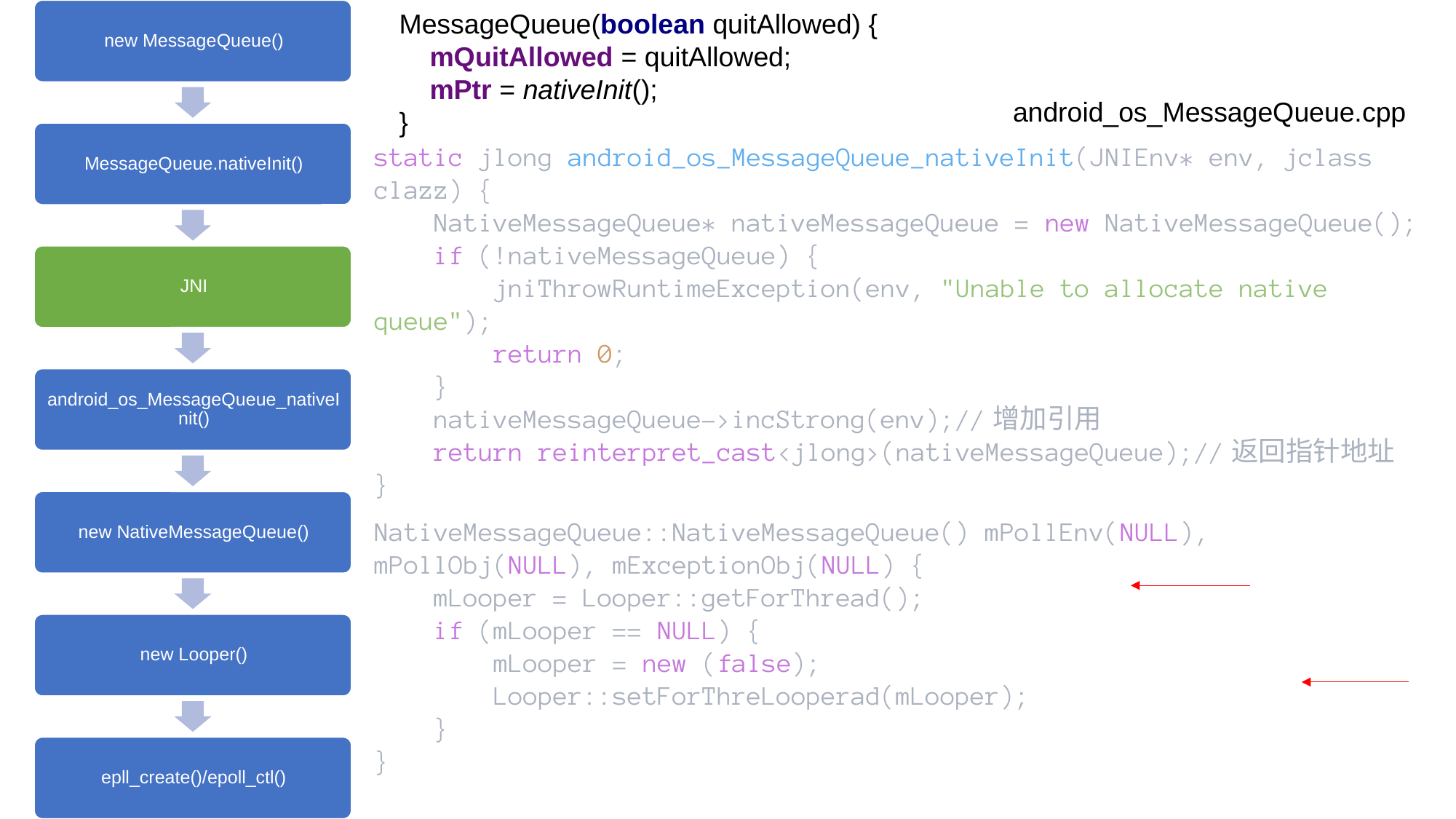

new MessageQueue()

MessageQueue.nativeInit()

JNI

android_os_MessageQueue_nativeInit()

new NativeMessageQueue()

new Looper()

epll_create()/epoll_ctl()
MessageQueue(boolean quitAllowed) {
    mQuitAllowed = quitAllowed;
    mPtr = nativeInit();
}
android_os_MessageQueue.cpp
static jlong android_os_MessageQueue_nativeInit(JNIEnv* env, jclass clazz) {
    NativeMessageQueue* nativeMessageQueue = new NativeMessageQueue();
    if (!nativeMessageQueue) {
        jniThrowRuntimeException(env, "Unable to allocate native queue");
        return 0;
    }
    nativeMessageQueue->incStrong(env);//增加引用
    return reinterpret_cast<jlong>(nativeMessageQueue);//返回指针地址
}
NativeMessageQueue::NativeMessageQueue() mPollEnv(NULL), mPollObj(NULL), mExceptionObj(NULL) {
    mLooper = Looper::getForThread();
    if (mLooper == NULL) {
        mLooper = new (false);
        Looper::setForThreLooperad(mLooper);
    }
}